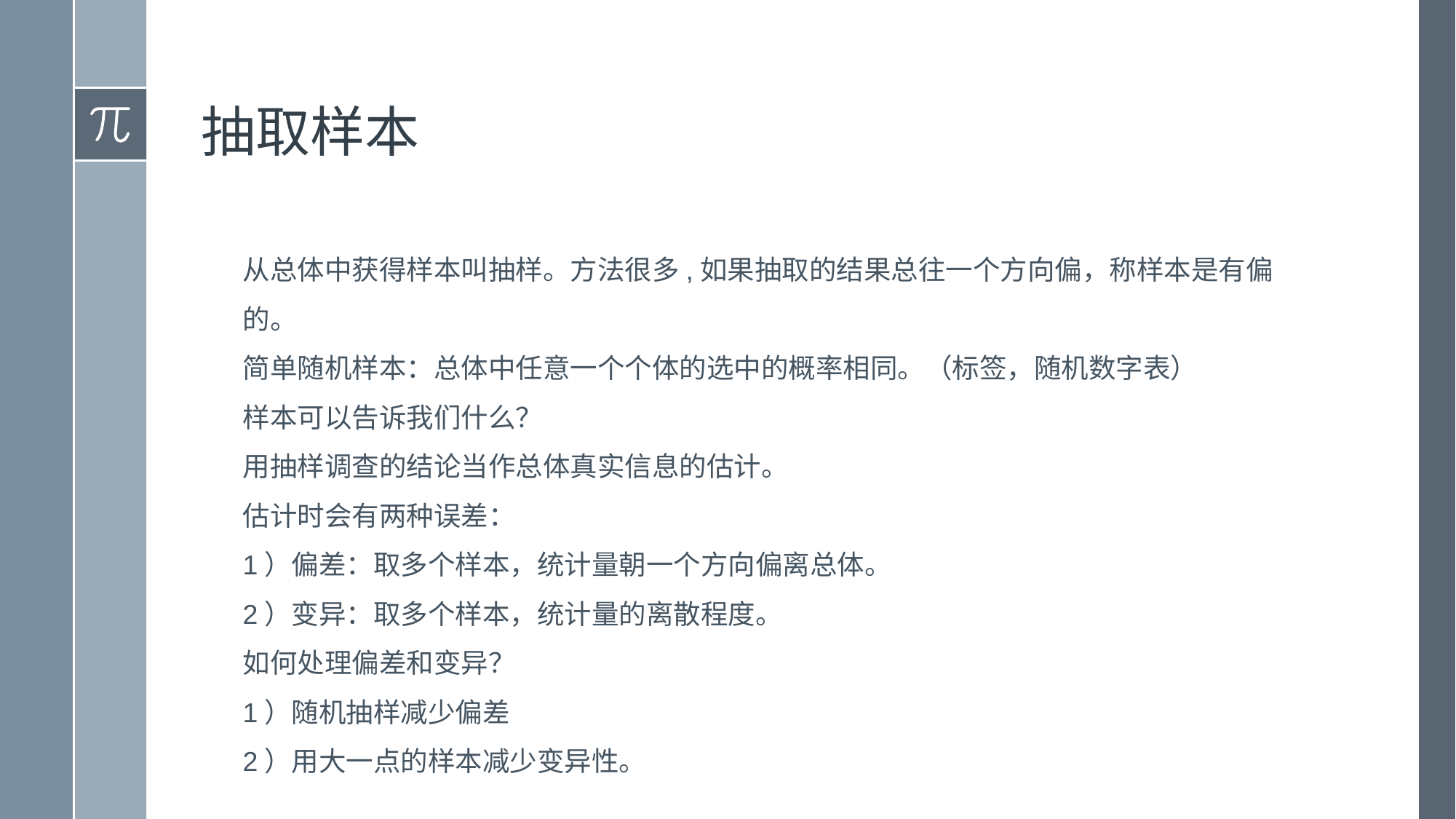

# 抽取样本
从总体中获得样本叫抽样。方法很多,如果抽取的结果总往一个方向偏，称样本是有偏的。
简单随机样本：总体中任意一个个体的选中的概率相同。（标签，随机数字表）
样本可以告诉我们什么？
用抽样调查的结论当作总体真实信息的估计。
估计时会有两种误差：
1）偏差：取多个样本，统计量朝一个方向偏离总体。
2）变异：取多个样本，统计量的离散程度。
如何处理偏差和变异？
1）随机抽样减少偏差
2）用大一点的样本减少变异性。